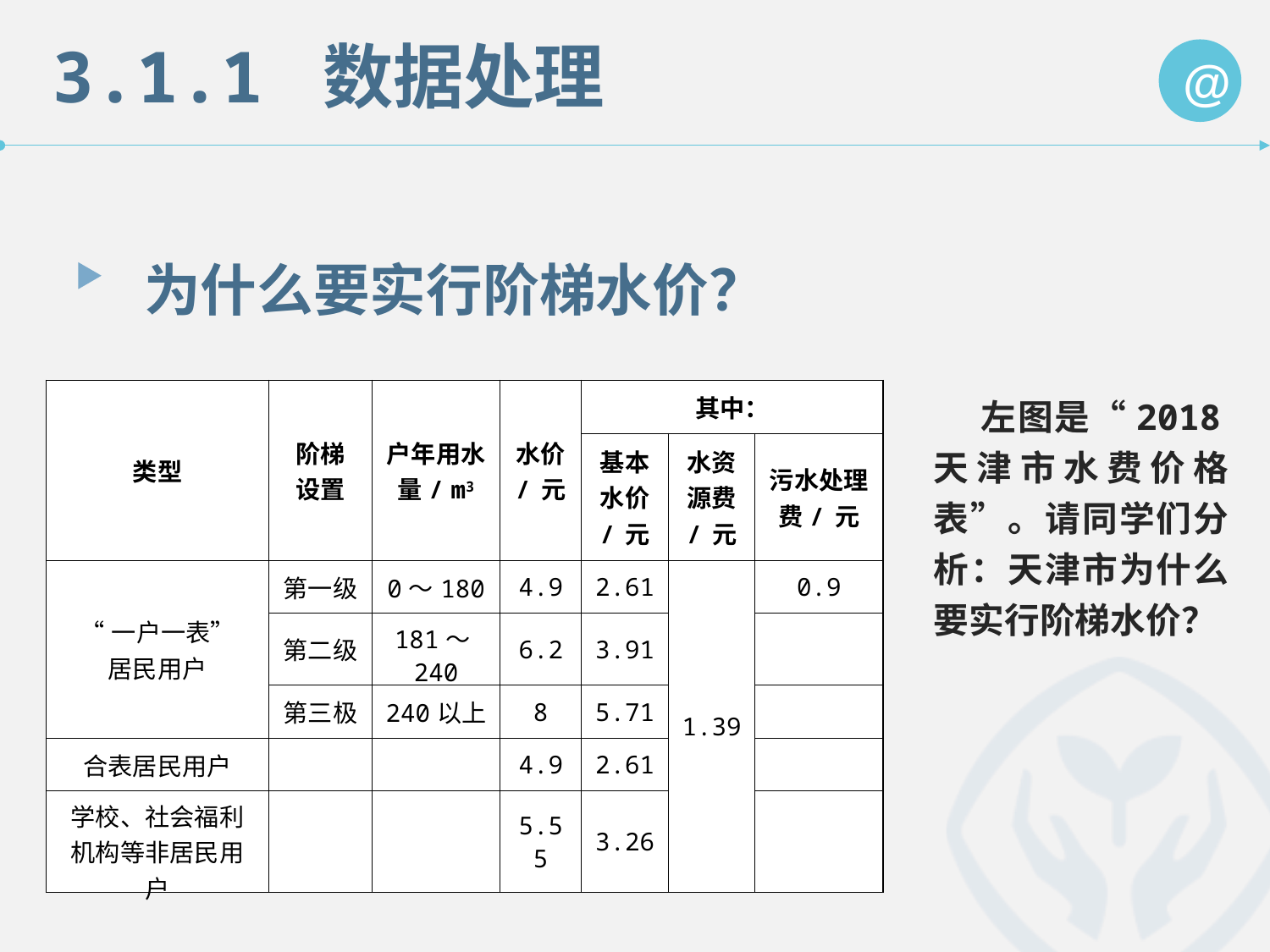

3.1.1 数据处理
@
为什么要实行阶梯水价？

| 类型 | 阶梯 设置 | 户年用水量 / m3 | 水价 / 元 | 其中： |  |  |
| --- | --- | --- | --- | --- | --- | --- |
|  |  |  |  | 基本水价 / 元 | 水资源费 / 元 | 污水处理费 / 元 |
| “一户一表” 居民用户 | 第一级 | 0～180 | 4.9 | 2.61 | 1.39 | 0.9 |
|  | 第二级 | 181～240 | 6.2 | 3.91 |  |  |
|  | 第三极 | 240以上 | 8 | 5.71 |  |  |
| 合表居民用户 |  |  | 4.9 | 2.61 |  |  |
| 学校、社会福利机构等非居民用户 |  |  | 5.55 | 3.26 |  |  |
    左图是“2018天津市水费价格表”。请同学们分析：天津市为什么要实行阶梯水价？